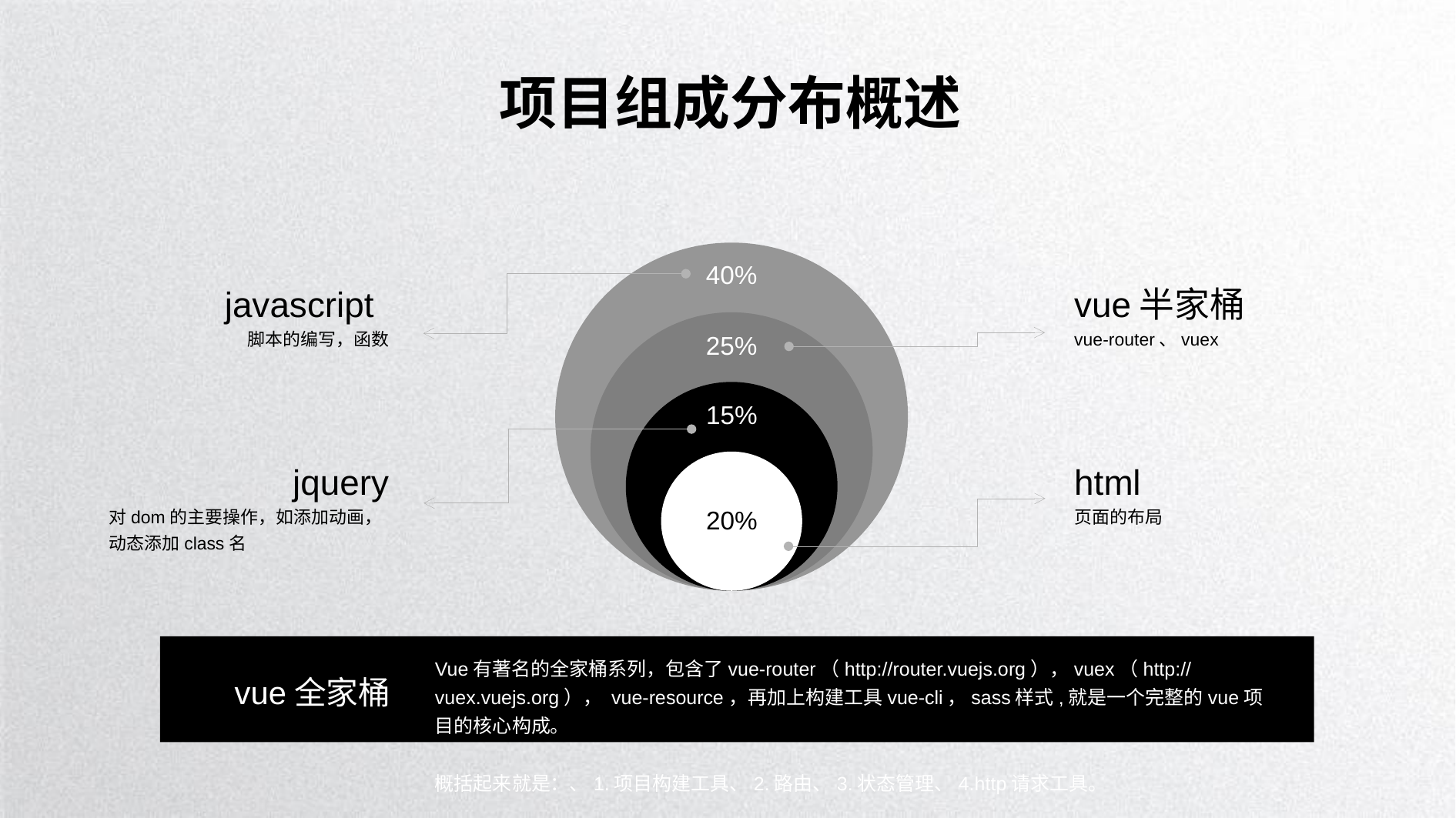

项目组成分布概述

40%

	javascript
脚本的编写，函数
vue半家桶
vue-router、vuex
25%

15%

20%
jquery
对dom的主要操作，如添加动画，动态添加class名
html
页面的布局

Vue有著名的全家桶系列，包含了vue-router（http://router.vuejs.org），vuex（http://vuex.vuejs.org）， vue-resource，再加上构建工具vue-cli，sass样式,就是一个完整的vue项目的核心构成。

概括起来就是：、1.项目构建工具、2.路由、3.状态管理、4.http请求工具。
vue全家桶